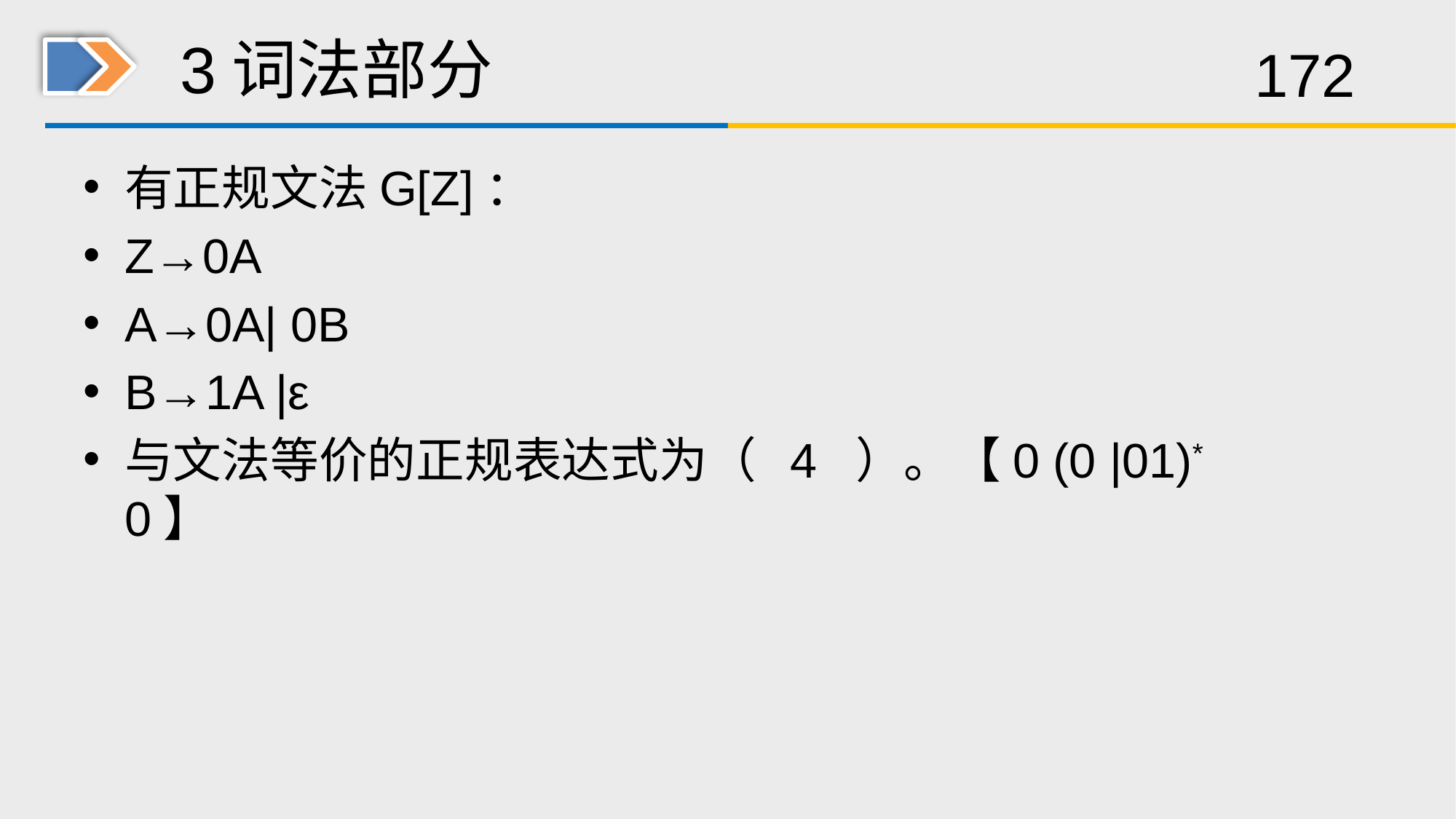

# 3词法部分
172
有正规文法G[Z]：
Z→0A
A→0A| 0B
B→1A |ε
与文法等价的正规表达式为（  4  ）。【0 (0 |01)* 0】